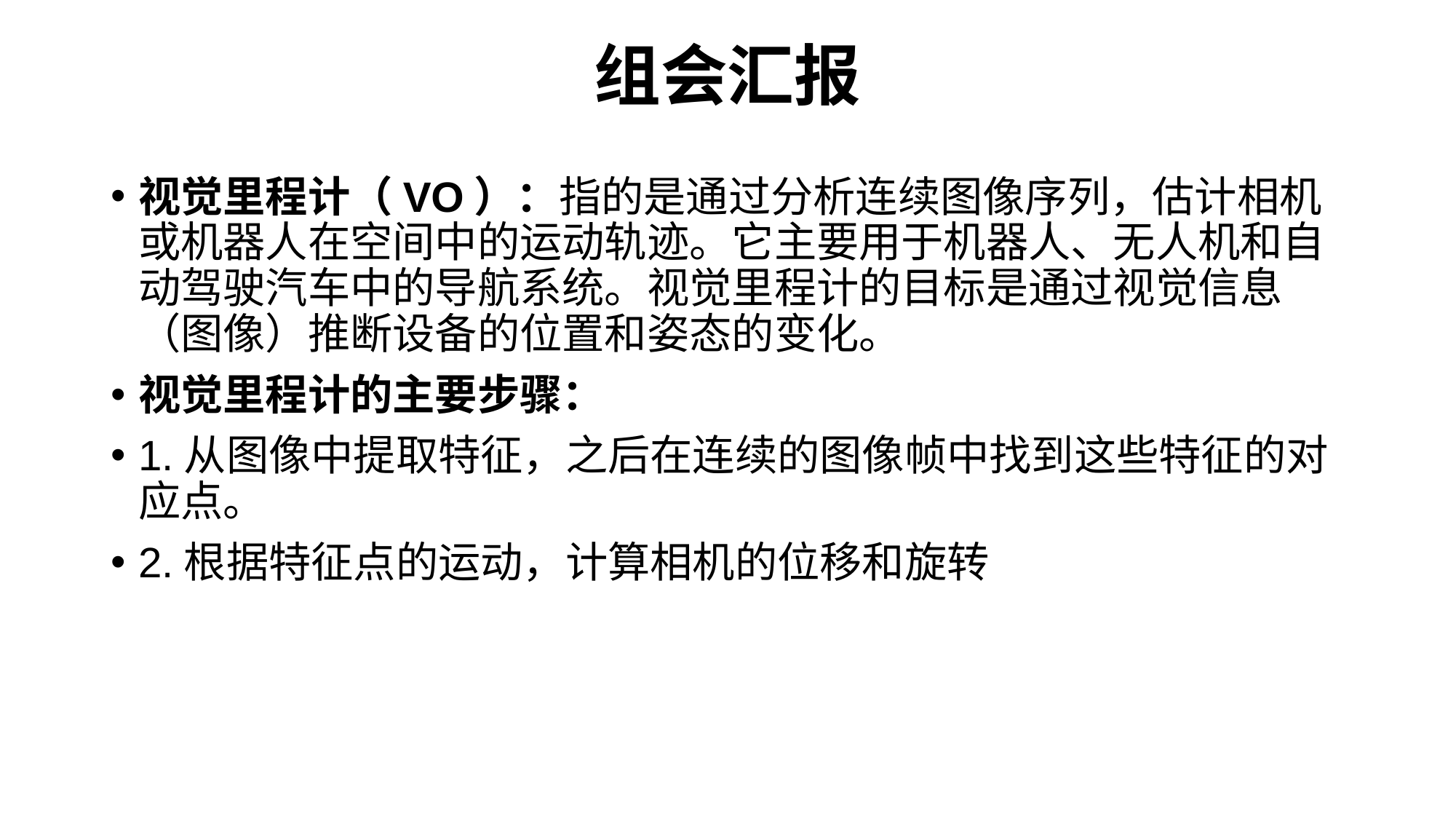

# 组会汇报
视觉里程计（VO）：指的是通过分析连续图像序列，估计相机或机器人在空间中的运动轨迹。它主要用于机器人、无人机和自动驾驶汽车中的导航系统。视觉里程计的目标是通过视觉信息（图像）推断设备的位置和姿态的变化。
视觉里程计的主要步骤：
1.从图像中提取特征，之后在连续的图像帧中找到这些特征的对应点。
2.根据特征点的运动，计算相机的位移和旋转